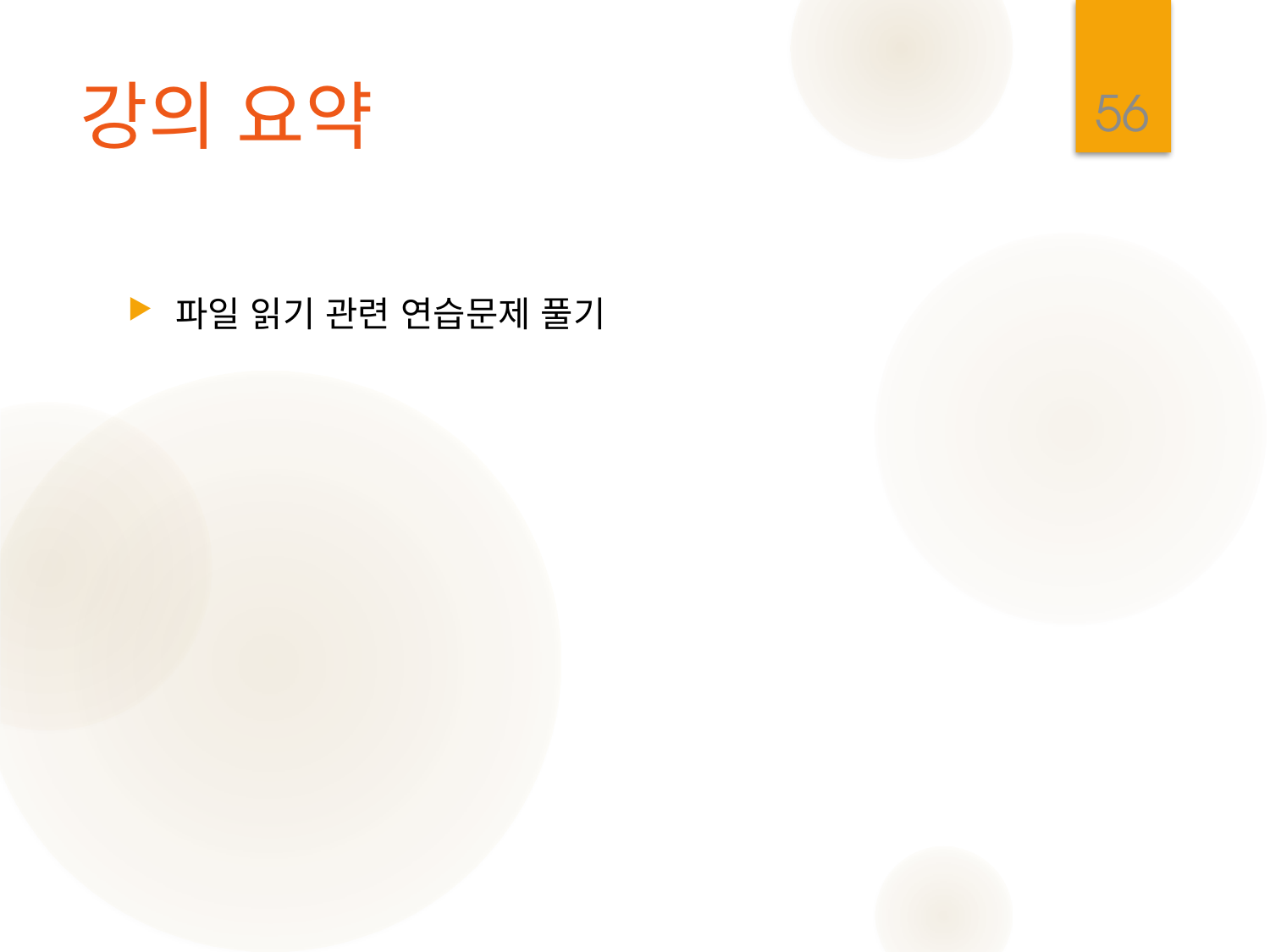

56
# 강의 요약
파일 읽기 관련 연습문제 풀기